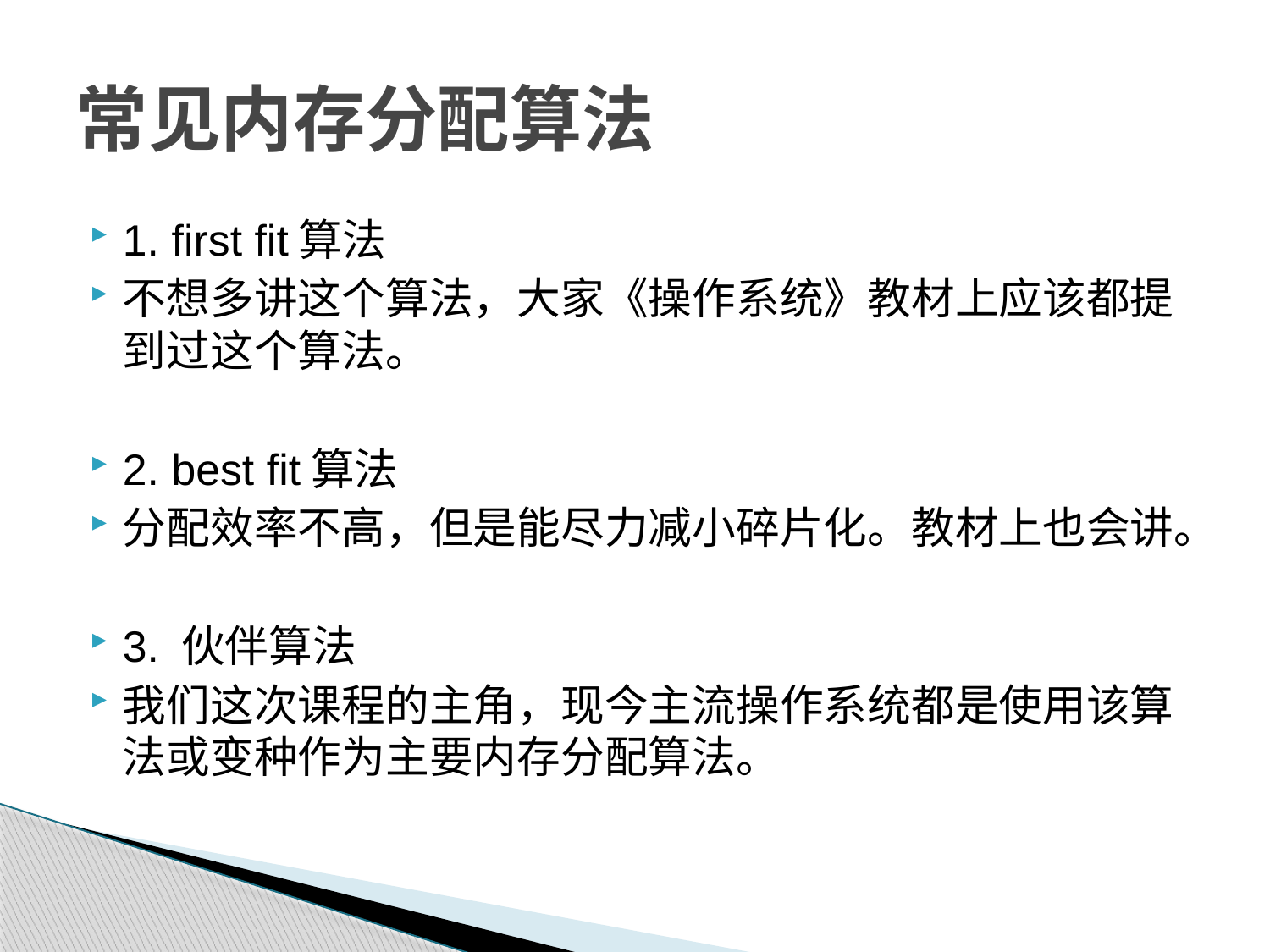

# 常见内存分配算法
1. first fit算法
不想多讲这个算法，大家《操作系统》教材上应该都提到过这个算法。

2. best fit算法
分配效率不高，但是能尽力减小碎片化。教材上也会讲。

3. 伙伴算法
我们这次课程的主角，现今主流操作系统都是使用该算法或变种作为主要内存分配算法。